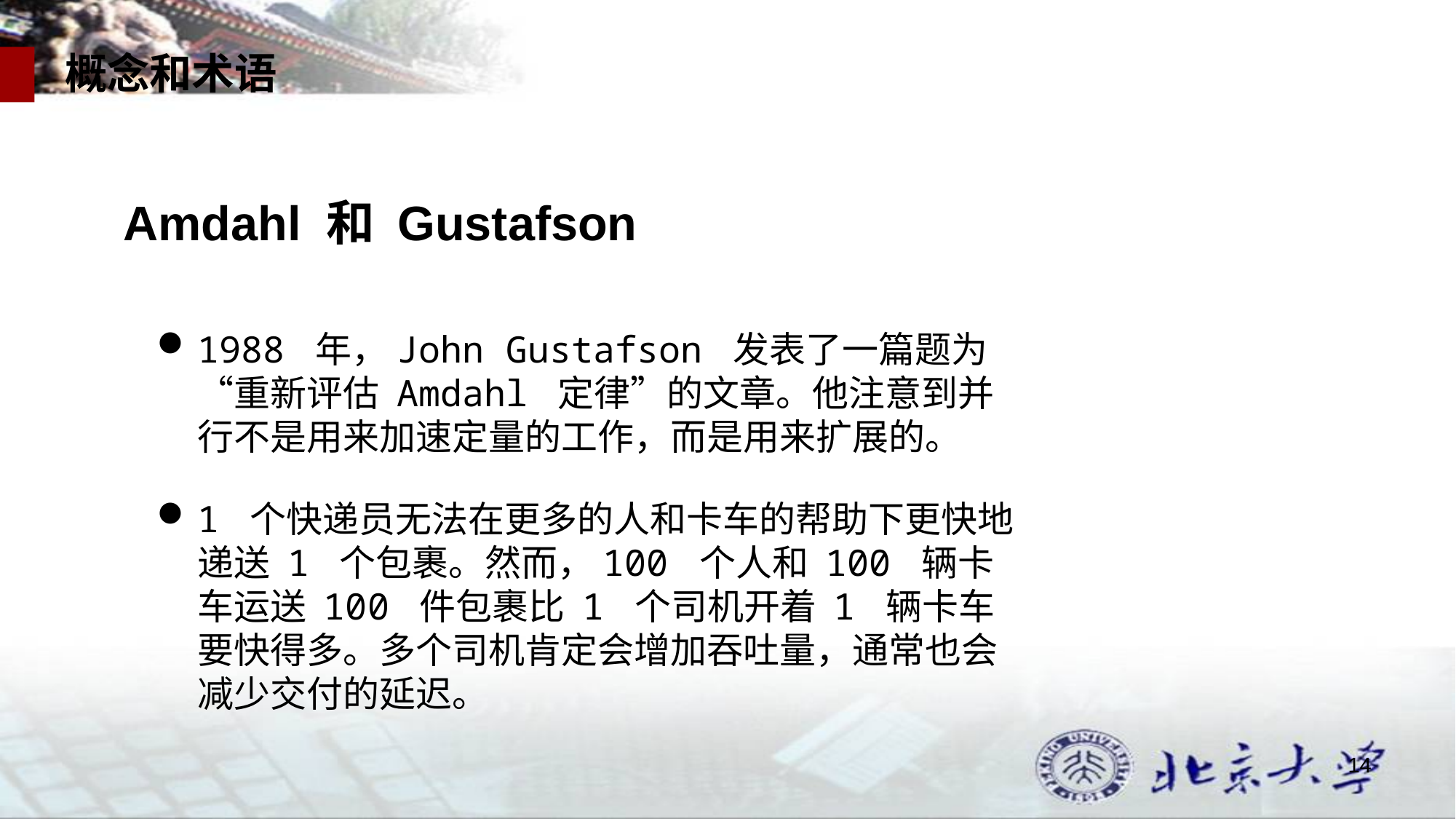

概念和术语

Amdahl 和 Gustafson
1988 年，John Gustafson 发表了一篇题为“重新评估 Amdahl 定律”的文章。他注意到并行不是用来加速定量的工作，而是用来扩展的。
1 个快递员无法在更多的人和卡车的帮助下更快地递送 1 个包裹。然而，100 个人和 100 辆卡车运送 100 件包裹比 1 个司机开着 1 辆卡车要快得多。多个司机肯定会增加吞吐量，通常也会减少交付的延迟。
14